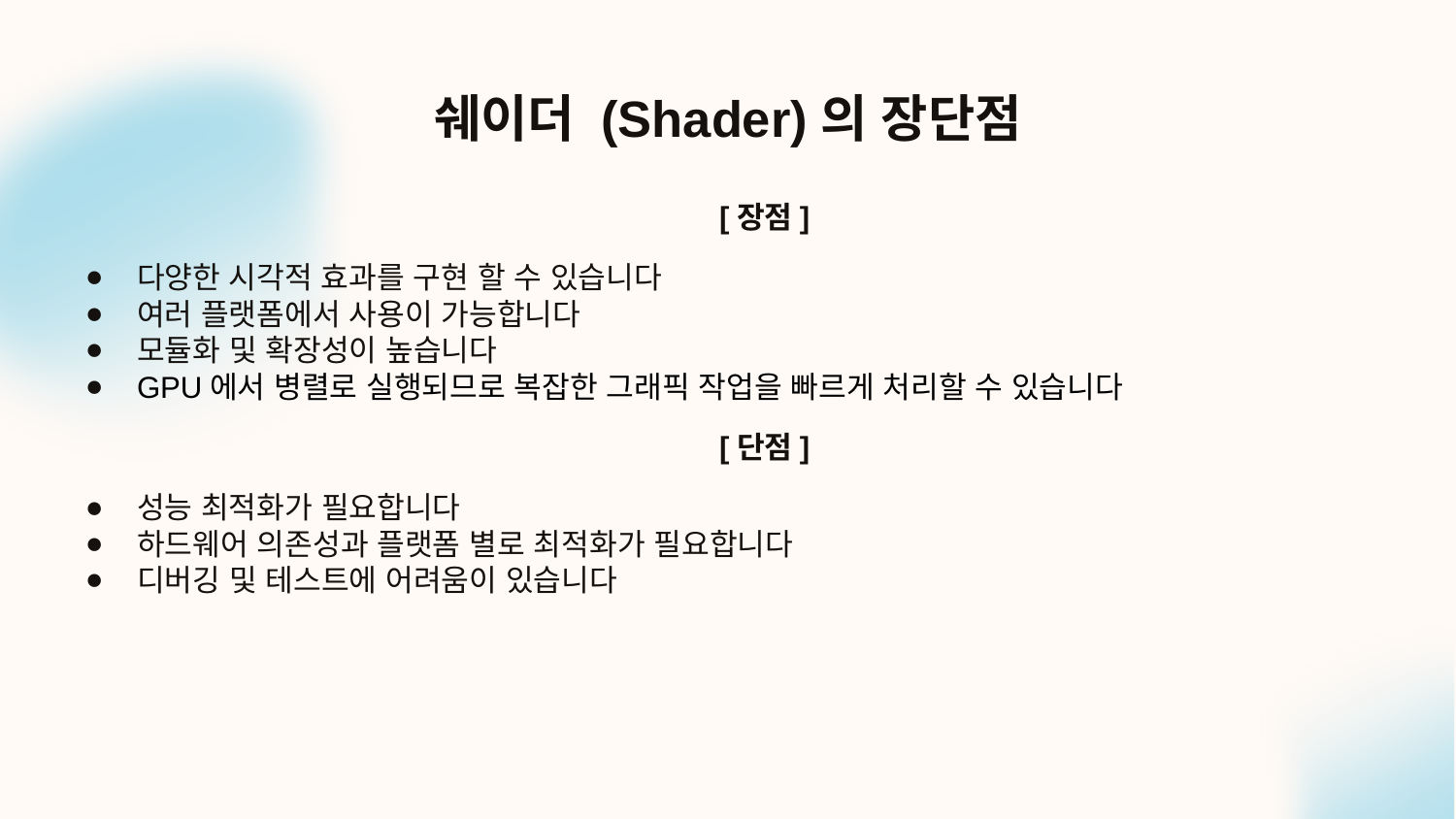

쉐이더 (Shader)의 장단점
[장점]
다양한 시각적 효과를 구현 할 수 있습니다
여러 플랫폼에서 사용이 가능합니다
모듈화 및 확장성이 높습니다
GPU에서 병렬로 실행되므로 복잡한 그래픽 작업을 빠르게 처리할 수 있습니다
[단점]
성능 최적화가 필요합니다
하드웨어 의존성과 플랫폼 별로 최적화가 필요합니다
디버깅 및 테스트에 어려움이 있습니다